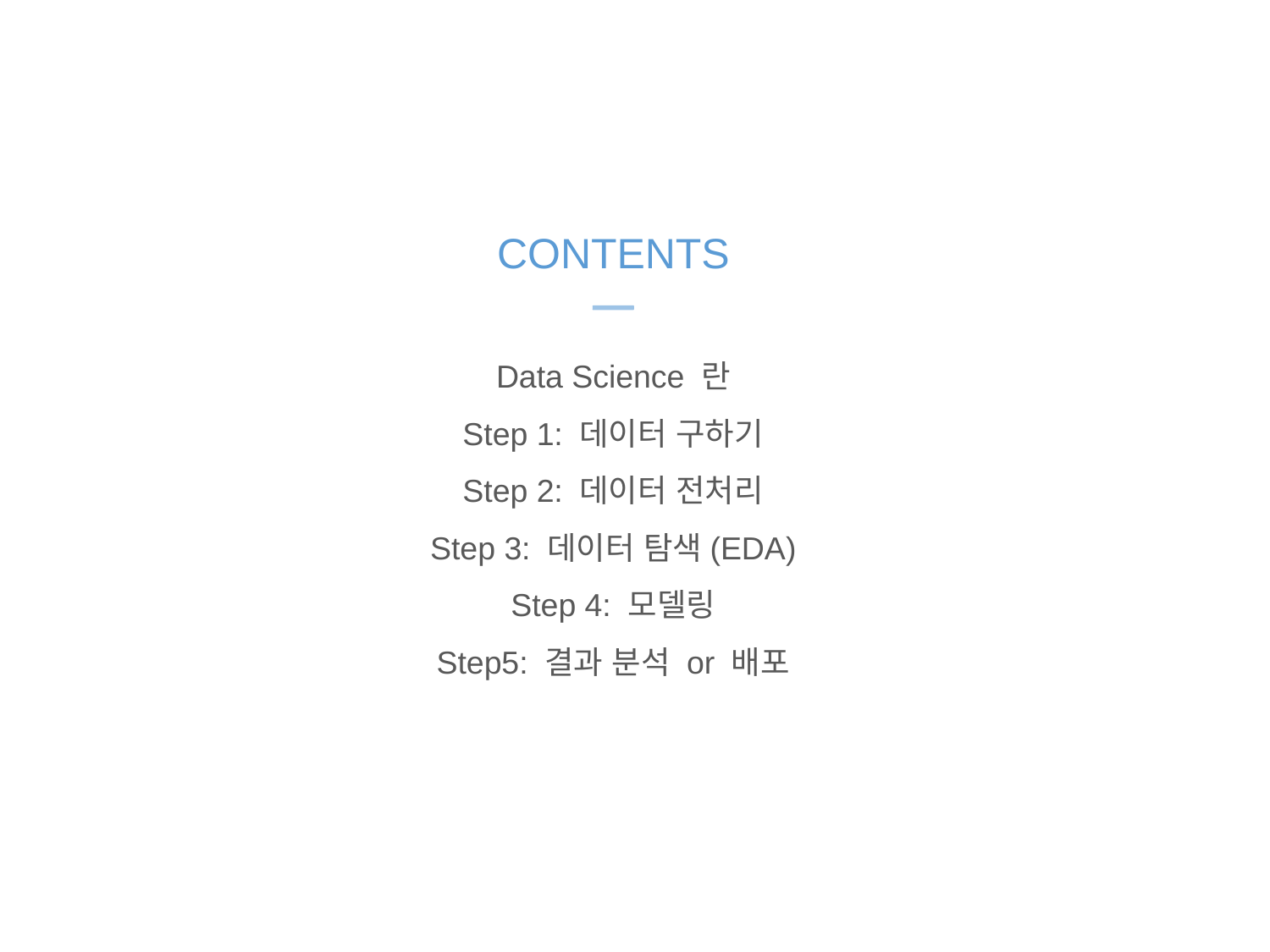

CONTENTS

Data Science 란
Step 1: 데이터 구하기
Step 2: 데이터 전처리
Step 3: 데이터 탐색(EDA)
Step 4: 모델링
Step5: 결과 분석 or 배포